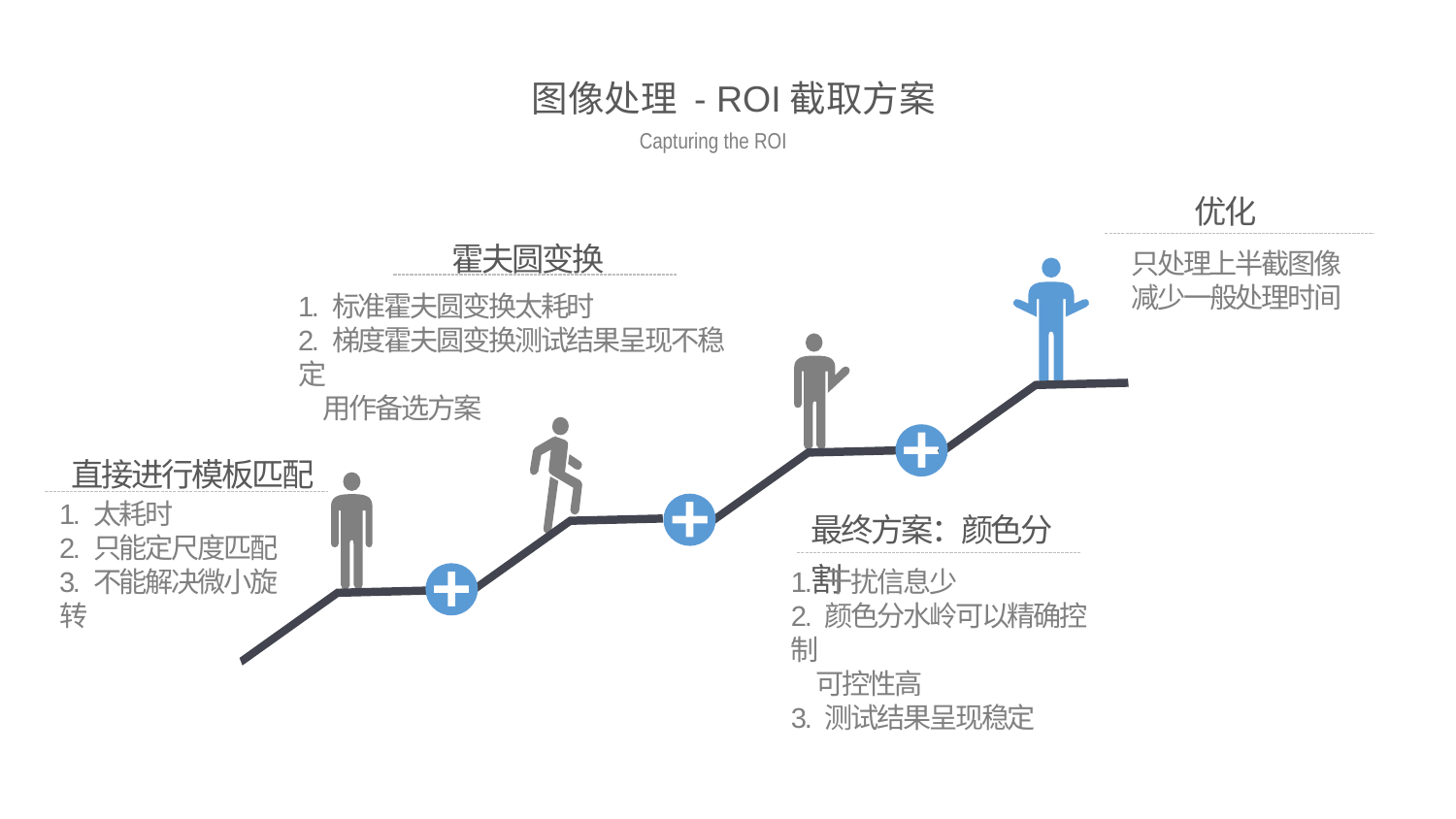

01     标志识别
图像处理 - ROI截取方案
Capturing the ROI
优化
霍夫圆变换
只处理上半截图像
减少一般处理时间

1. 标准霍夫圆变换太耗时
2. 梯度霍夫圆变换测试结果呈现不稳定
    用作备选方案

直接进行模板匹配

1. 太耗时
2. 只能定尺度匹配
3. 不能解决微小旋转
最终方案：颜色分割

1. 干扰信息少
2. 颜色分水岭可以精确控制
    可控性高
3. 测试结果呈现稳定